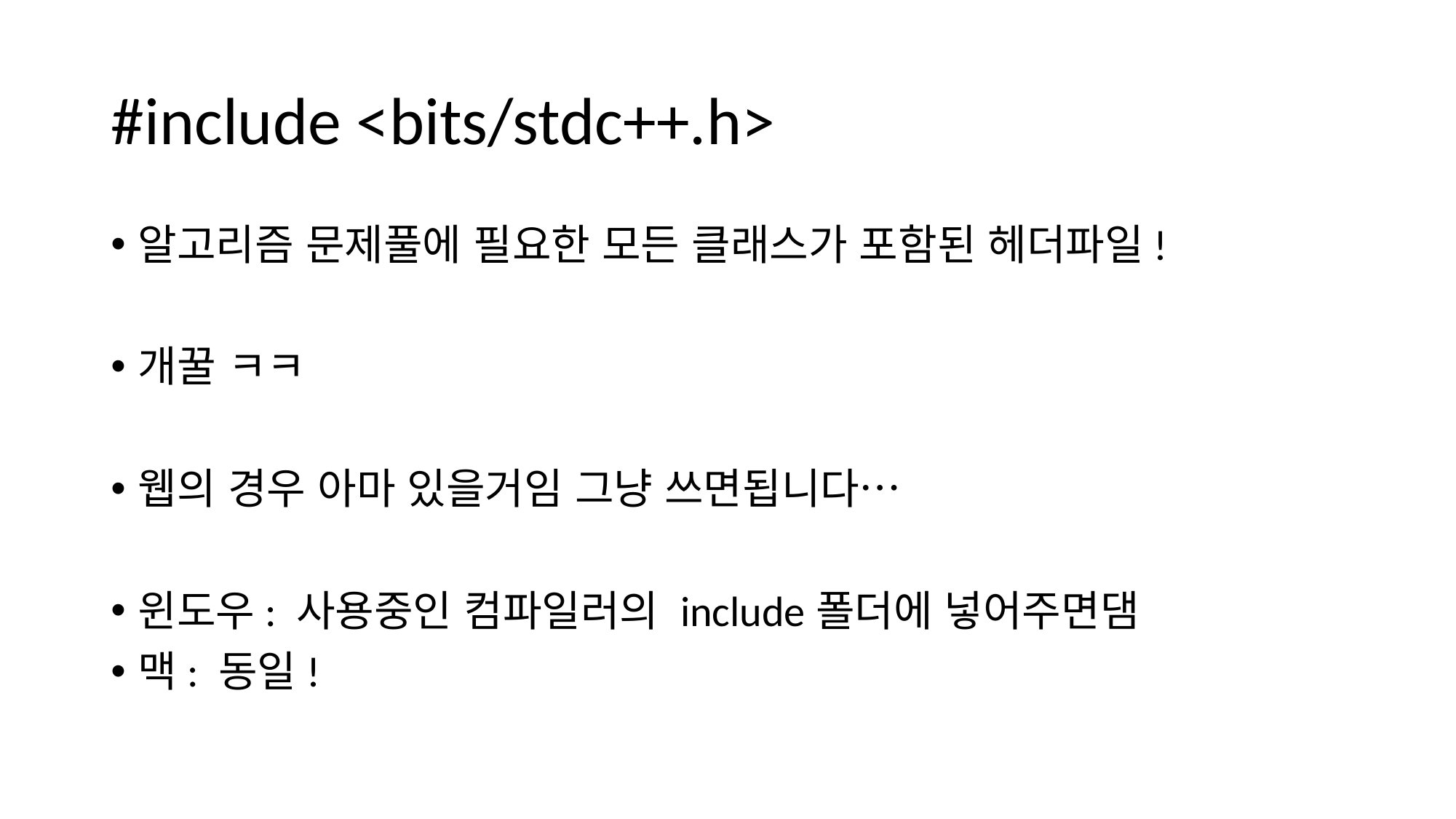

# #include <bits/stdc++.h>
알고리즘 문제풀에 필요한 모든 클래스가 포함된 헤더파일!

개꿀 ㅋㅋ

웹의 경우 아마 있을거임 그냥 쓰면됩니다…

윈도우: 사용중인 컴파일러의 include폴더에 넣어주면댐
맥: 동일!